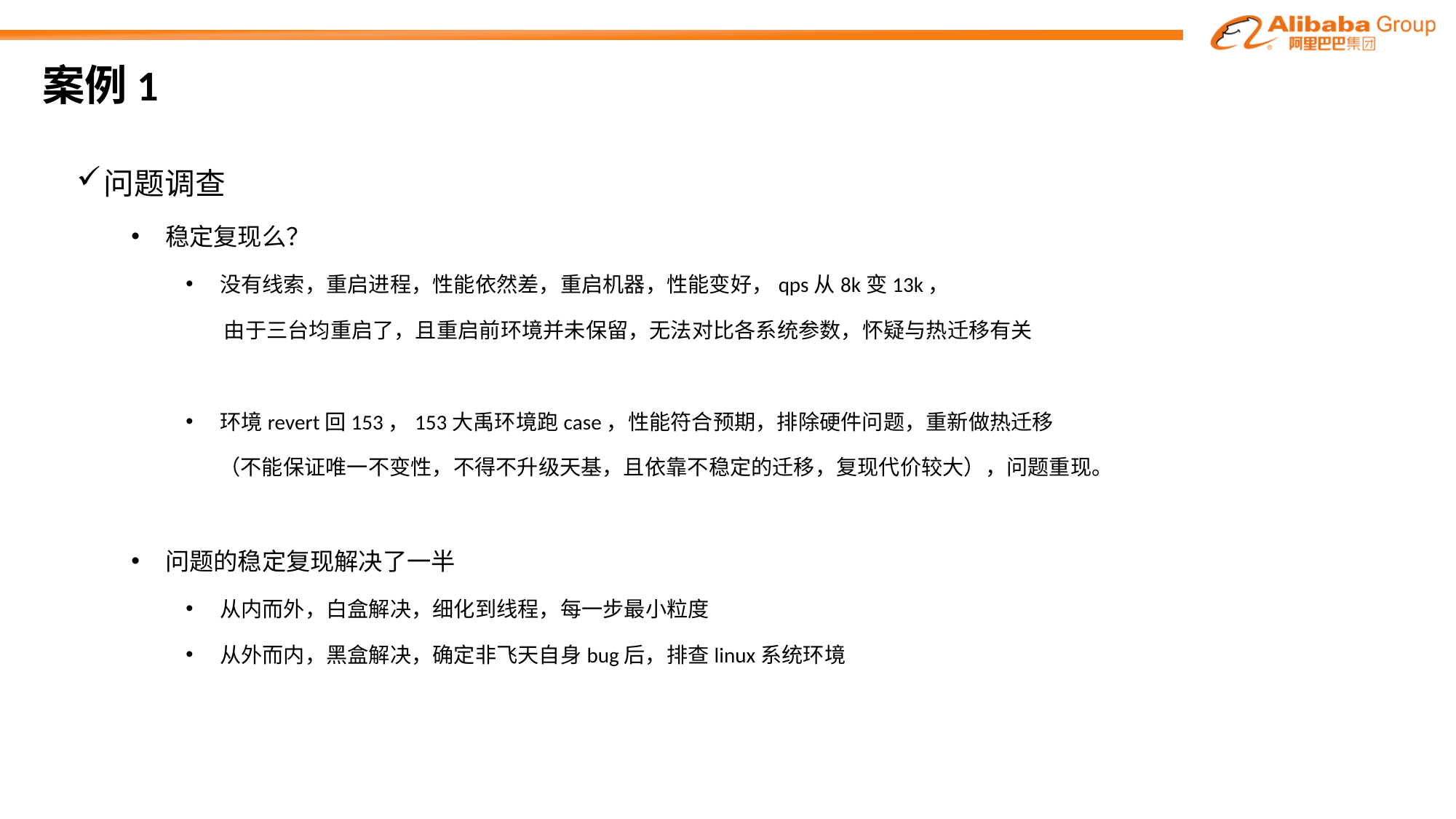

# 案例1
问题调查
稳定复现么？
没有线索，重启进程，性能依然差，重启机器，性能变好，qps从8k变13k，
       由于三台均重启了，且重启前环境并未保留，无法对比各系统参数，怀疑与热迁移有关

环境revert回153，153大禹环境跑case，性能符合预期，排除硬件问题，重新做热迁移
      （不能保证唯一不变性，不得不升级天基，且依靠不稳定的迁移，复现代价较大），问题重现。

问题的稳定复现解决了一半
从内而外，白盒解决，细化到线程，每一步最小粒度
从外而内，黑盒解决，确定非飞天自身bug后，排查linux系统环境